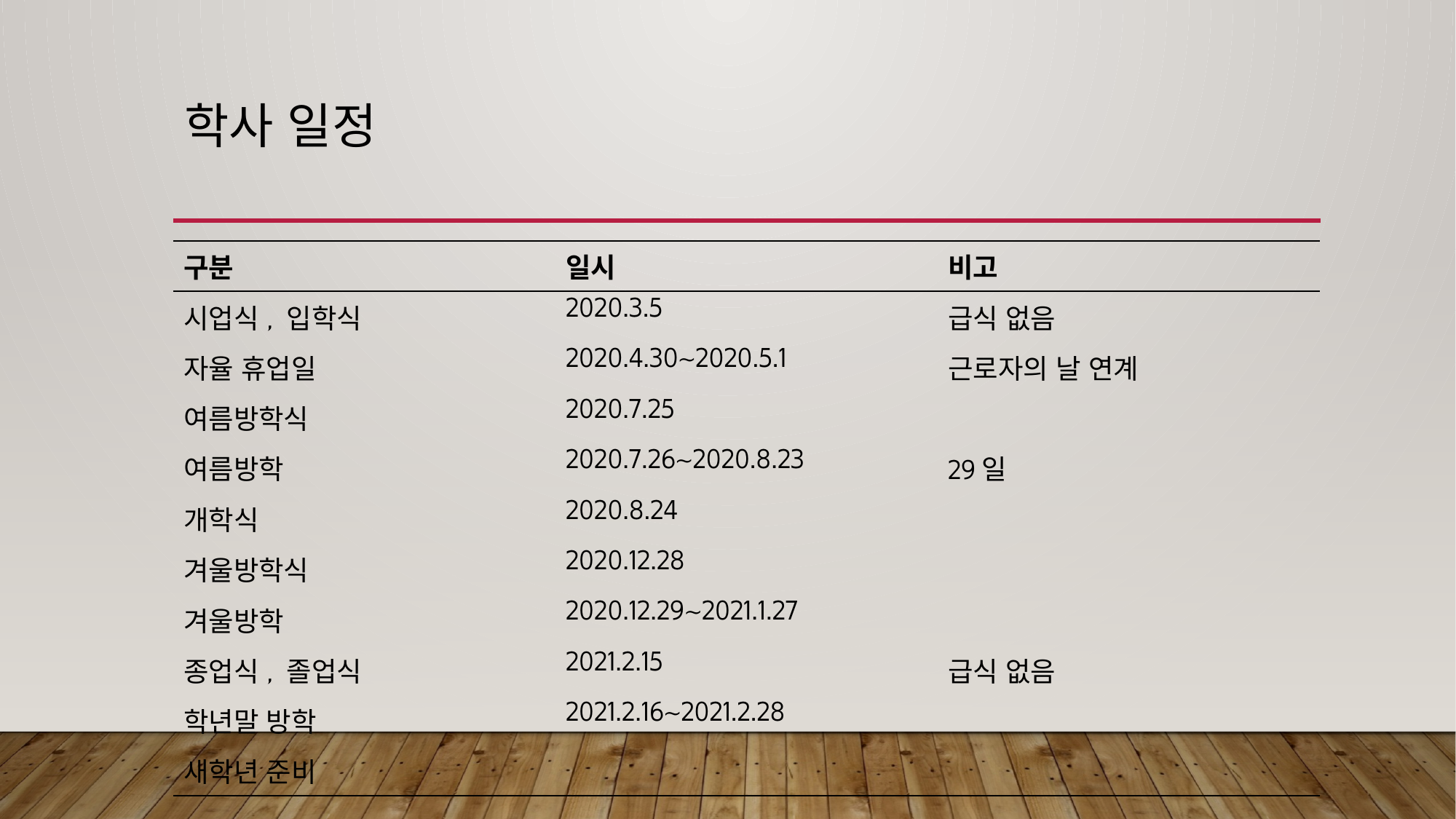

# 학사 일정
| 구분 | 일시 | 비고 |
| --- | --- | --- |
| 시업식, 입학식 | 2020.3.5 | 급식 없음 |
| 자율 휴업일 | 2020.4.30~2020.5.1 | 근로자의 날 연계 |
| 여름방학식 | 2020.7.25 |  |
| 여름방학 | 2020.7.26~2020.8.23 | 29일 |
| 개학식 | 2020.8.24 |  |
| 겨울방학식 | 2020.12.28 |  |
| 겨울방학 | 2020.12.29~2021.1.27 |  |
| 종업식, 졸업식 | 2021.2.15 | 급식 없음 |
| 학년말 방학 | 2021.2.16~2021.2.28 |  |
| 새학년 준비 |  |  |